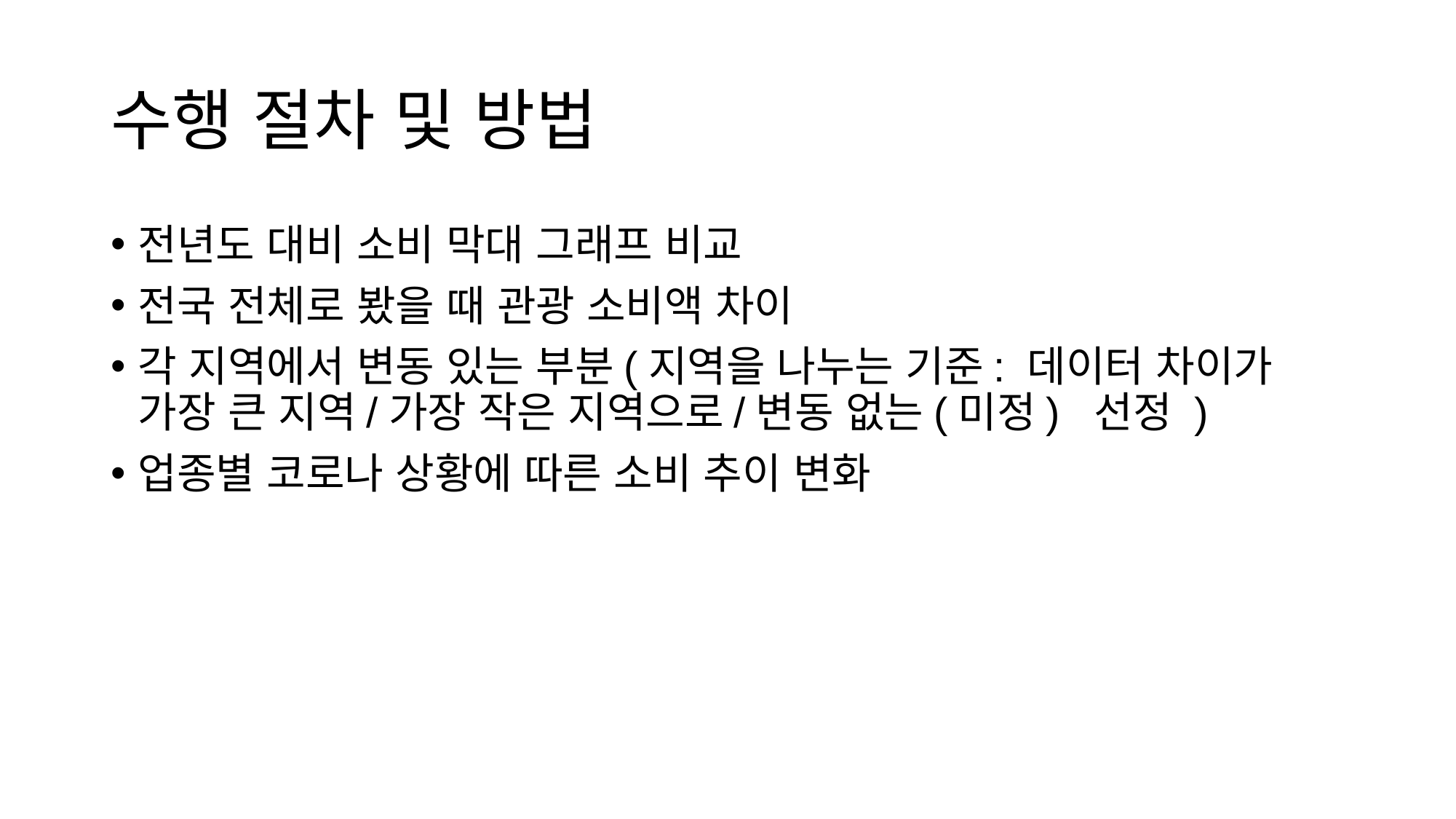

# 수행 절차 및 방법
전년도 대비 소비 막대 그래프 비교
전국 전체로 봤을 때 관광 소비액 차이
각 지역에서 변동 있는 부분(지역을 나누는 기준: 데이터 차이가 가장 큰 지역/가장 작은 지역으로/변동 없는(미정)  선정 )
업종별 코로나 상황에 따른 소비 추이 변화